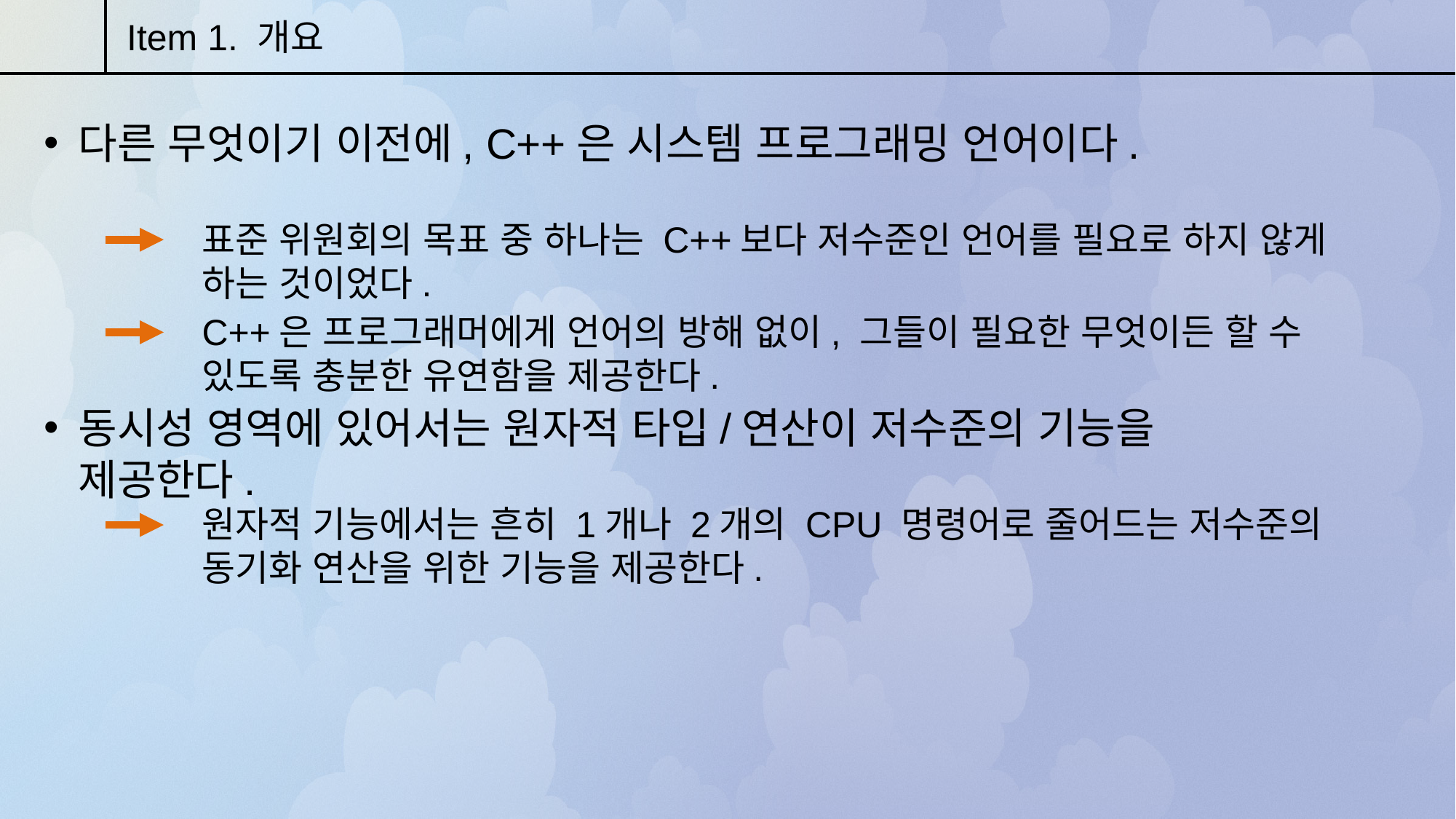

Item 1. 개요
다른 무엇이기 이전에, C++은 시스템 프로그래밍 언어이다.
표준 위원회의 목표 중 하나는 C++보다 저수준인 언어를 필요로 하지 않게 하는 것이었다.
C++은 프로그래머에게 언어의 방해 없이, 그들이 필요한 무엇이든 할 수 있도록 충분한 유연함을 제공한다.
동시성 영역에 있어서는 원자적 타입/연산이 저수준의 기능을 제공한다.
원자적 기능에서는 흔히 1개나 2개의 CPU 명령어로 줄어드는 저수준의 동기화 연산을 위한 기능을 제공한다.